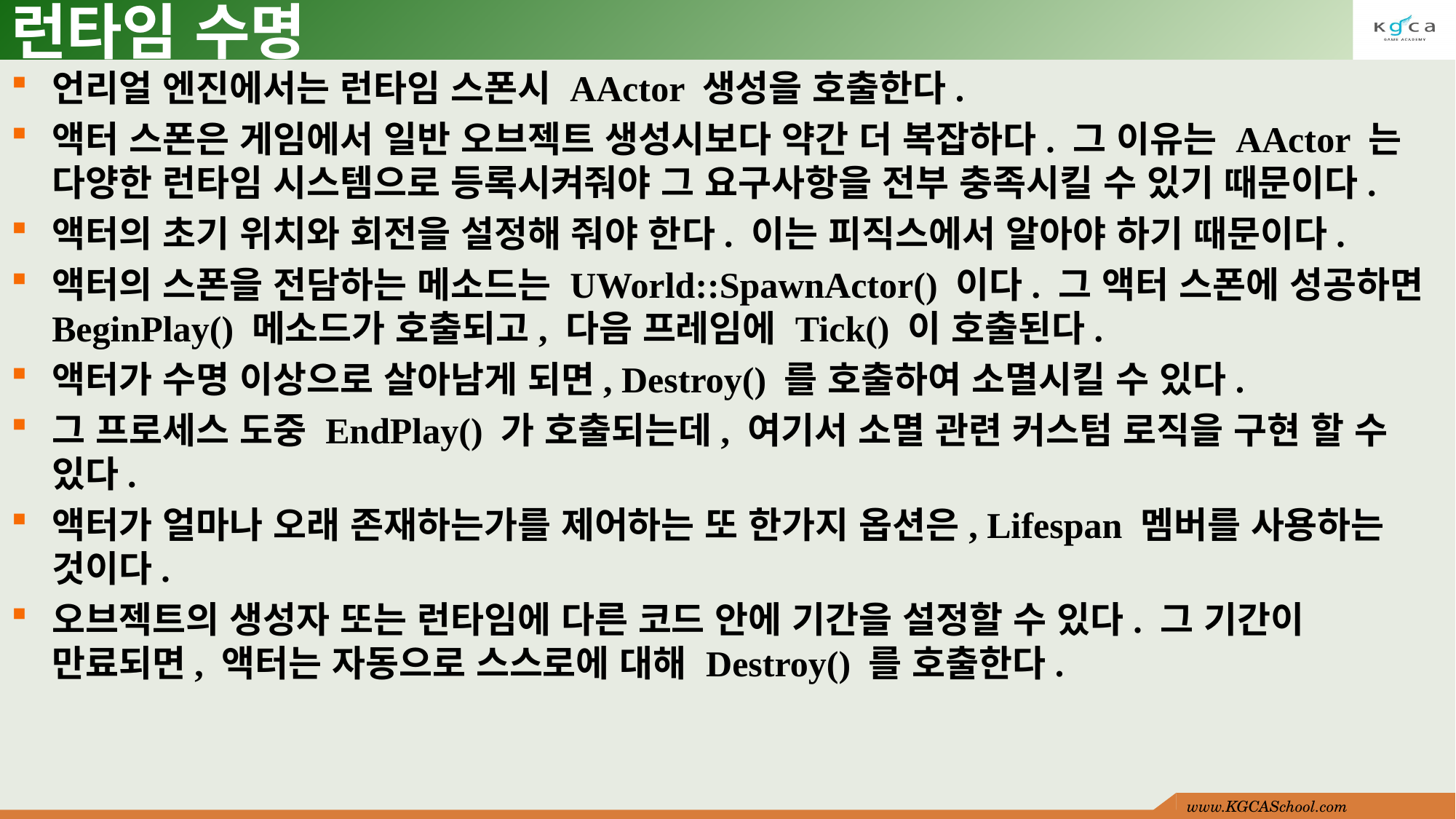

# 런타임 수명
언리얼 엔진에서는 런타임 스폰시 AActor 생성을 호출한다.
액터 스폰은 게임에서 일반 오브젝트 생성시보다 약간 더 복잡하다. 그 이유는 AActor 는 다양한 런타임 시스템으로 등록시켜줘야 그 요구사항을 전부 충족시킬 수 있기 때문이다.
액터의 초기 위치와 회전을 설정해 줘야 한다. 이는 피직스에서 알아야 하기 때문이다.
액터의 스폰을 전담하는 메소드는 UWorld::SpawnActor() 이다. 그 액터 스폰에 성공하면 BeginPlay() 메소드가 호출되고, 다음 프레임에 Tick() 이 호출된다.
액터가 수명 이상으로 살아남게 되면, Destroy() 를 호출하여 소멸시킬 수 있다.
그 프로세스 도중 EndPlay() 가 호출되는데, 여기서 소멸 관련 커스텀 로직을 구현 할 수 있다.
액터가 얼마나 오래 존재하는가를 제어하는 또 한가지 옵션은, Lifespan 멤버를 사용하는 것이다.
오브젝트의 생성자 또는 런타임에 다른 코드 안에 기간을 설정할 수 있다. 그 기간이 만료되면, 액터는 자동으로 스스로에 대해 Destroy() 를 호출한다.